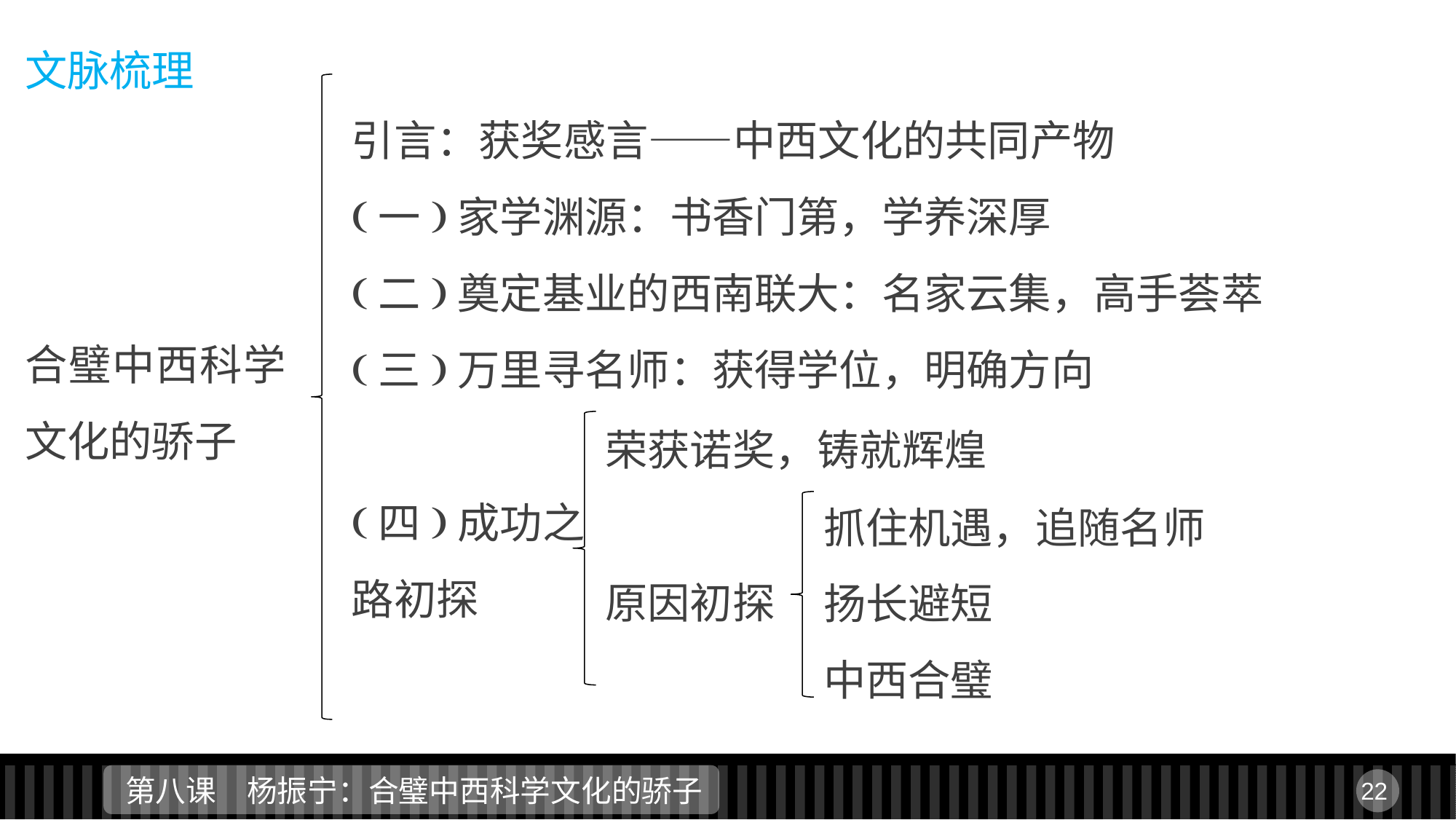

文脉梳理

引言：获奖感言——中西文化的共同产物
(一)家学渊源：书香门第，学养深厚
(二)奠定基业的西南联大：名家云集，高手荟萃
(三)万里寻名师：获得学位，明确方向

(四)成功之
路初探
合璧中西科学文化的骄子
荣获诺奖，铸就辉煌

原因初探

抓住机遇，追随名师
扬长避短
中西合璧